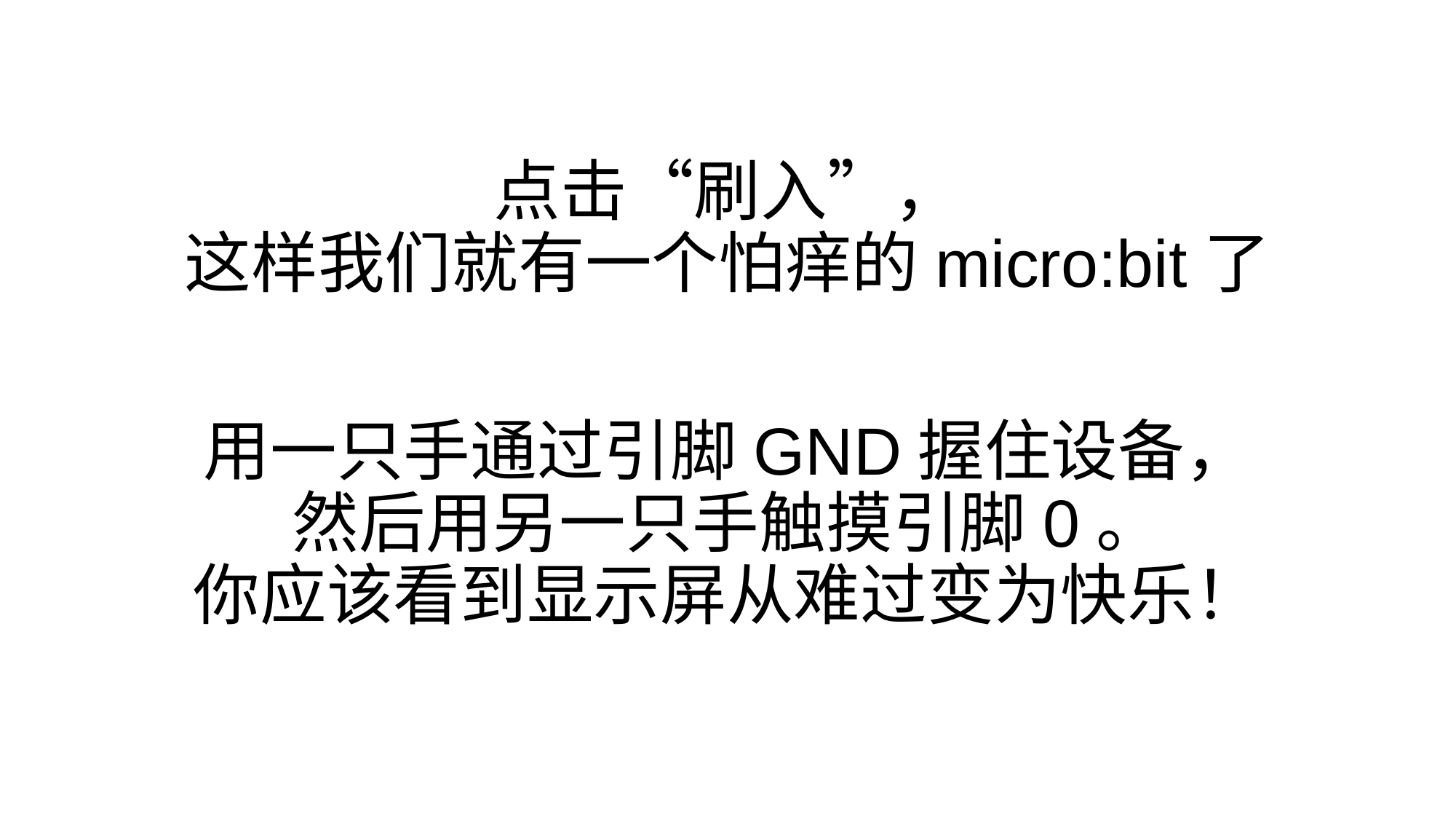

# 点击“刷入”， 这样我们就有一个怕痒的micro:bit了
用一只手通过引脚GND握住设备，
然后用另一只手触摸引脚0。
你应该看到显示屏从难过变为快乐！